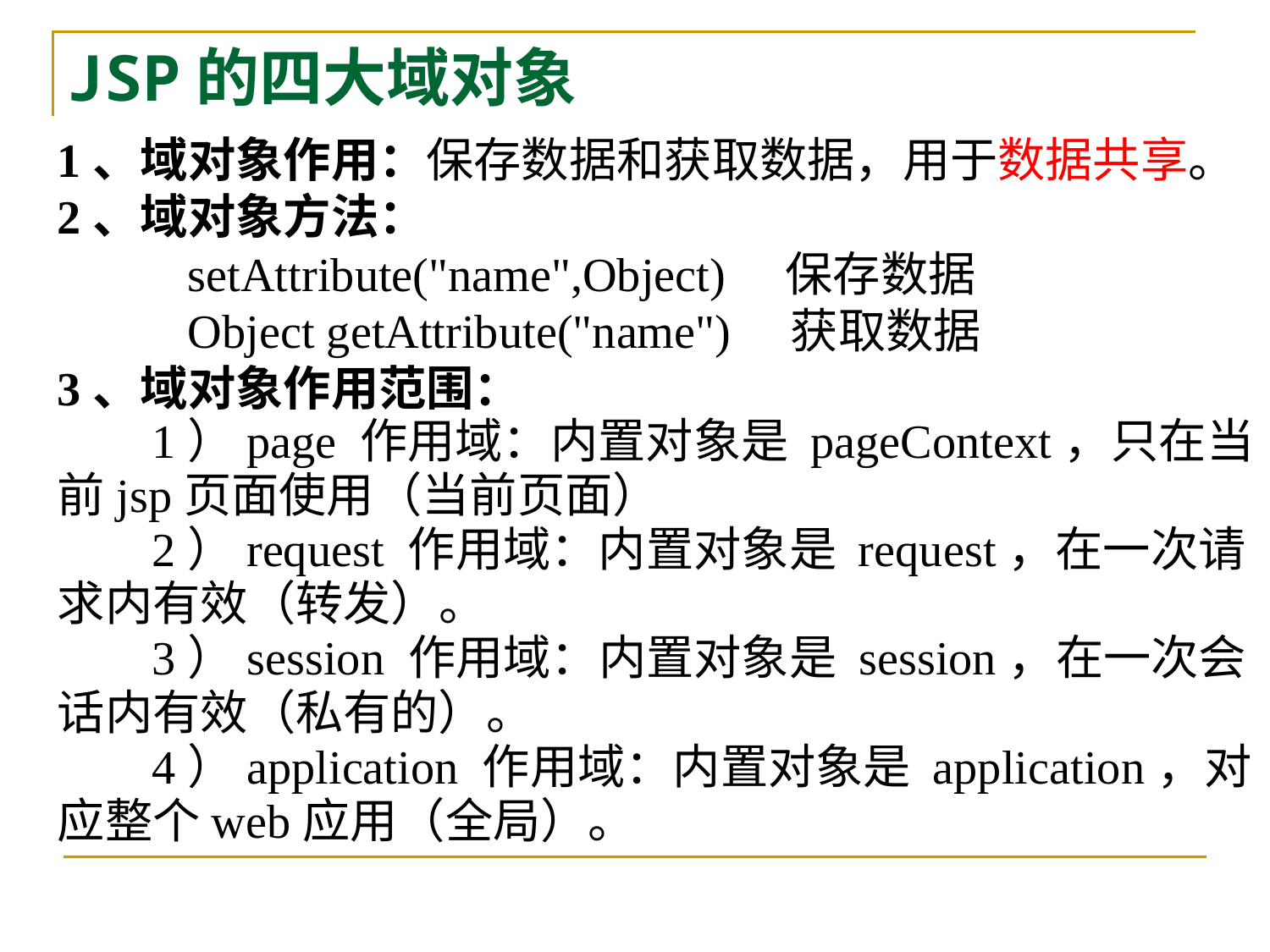

# JSP的四大域对象
1、域对象作用：保存数据和获取数据，用于数据共享。
2、域对象方法：
           setAttribute("name",Object)    保存数据
           Object getAttribute("name")    获取数据
3、域对象作用范围：
        1）page 作用域：内置对象是 pageContext，只在当前jsp页面使用（当前页面）
        2）request 作用域：内置对象是 request，在一次请求内有效（转发）。
        3）session 作用域：内置对象是 session，在一次会话内有效（私有的）。
        4）application 作用域：内置对象是 application，对应整个web应用（全局）。